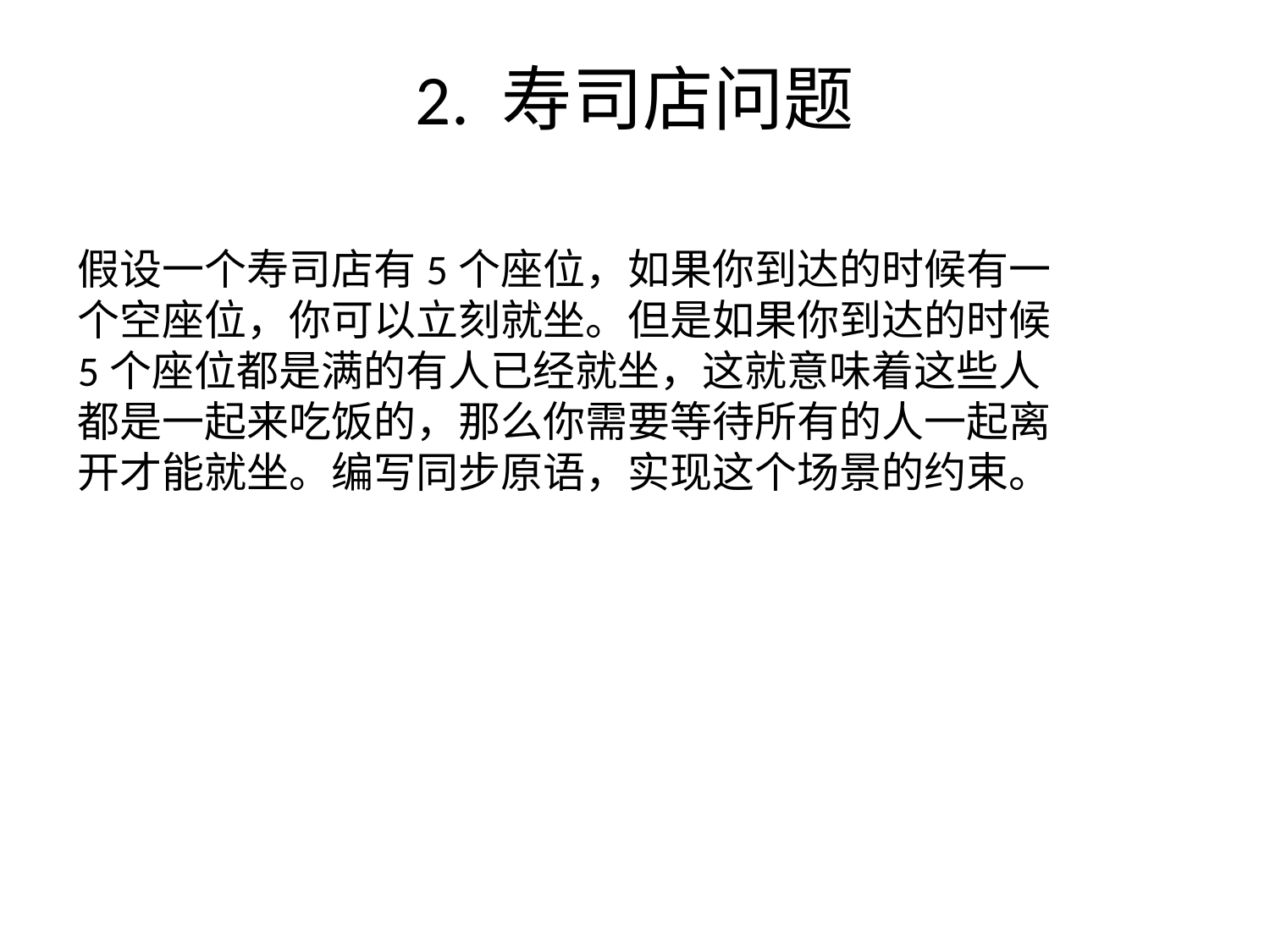

# 2. 寿司店问题
假设一个寿司店有5个座位，如果你到达的时候有一个空座位，你可以立刻就坐。但是如果你到达的时候5个座位都是满的有人已经就坐，这就意味着这些人都是一起来吃饭的，那么你需要等待所有的人一起离开才能就坐。编写同步原语，实现这个场景的约束。